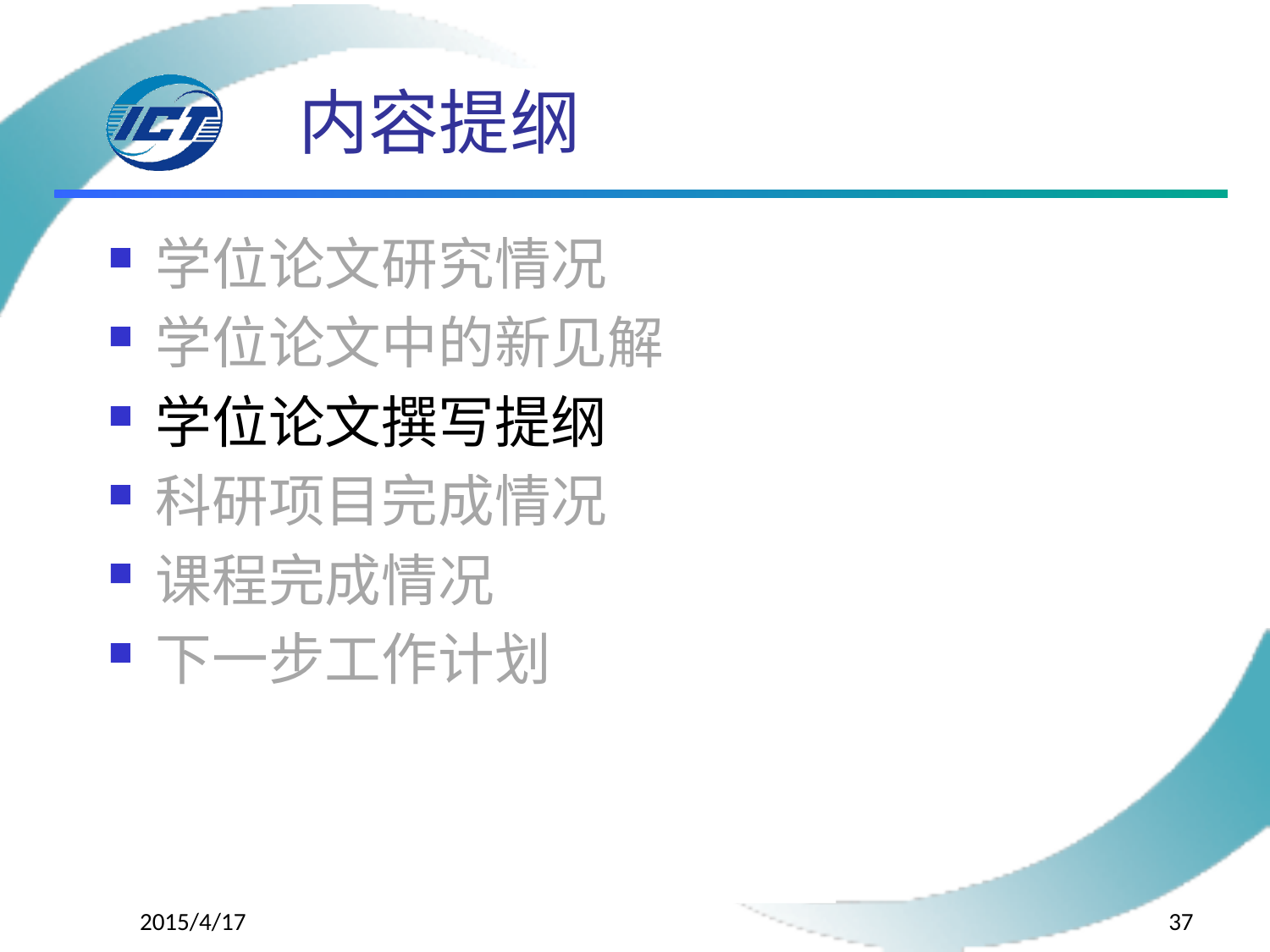

# 内容提纲
学位论文研究情况
学位论文中的新见解
学位论文撰写提纲
科研项目完成情况
课程完成情况
下一步工作计划
2015/4/17
37